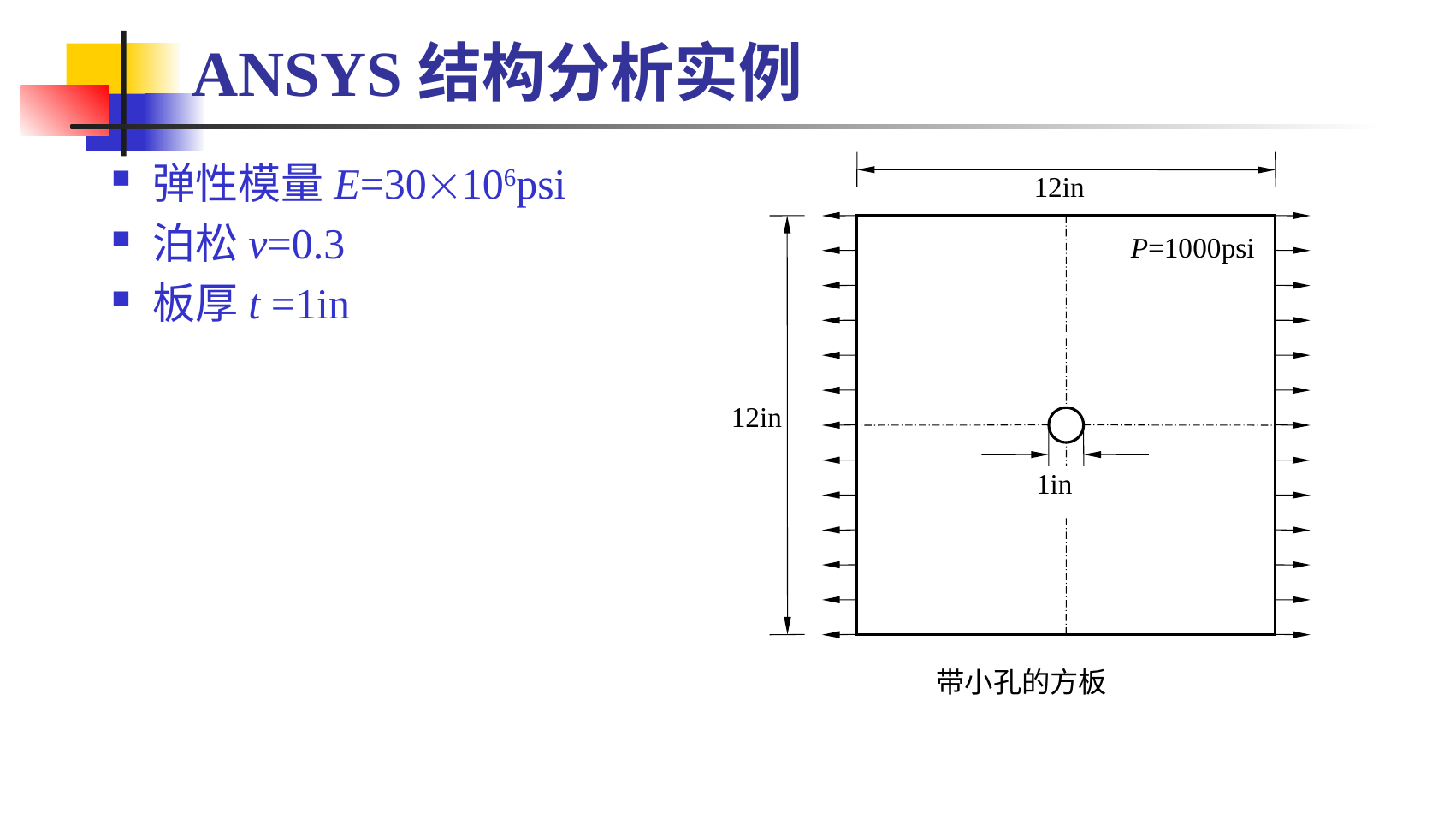

弹性模量E=30×106psi
泊松v=0.3
板厚t =1in

ANSYS结构分析实例

12in

P=1000psi

12in

1in

带小孔的方板